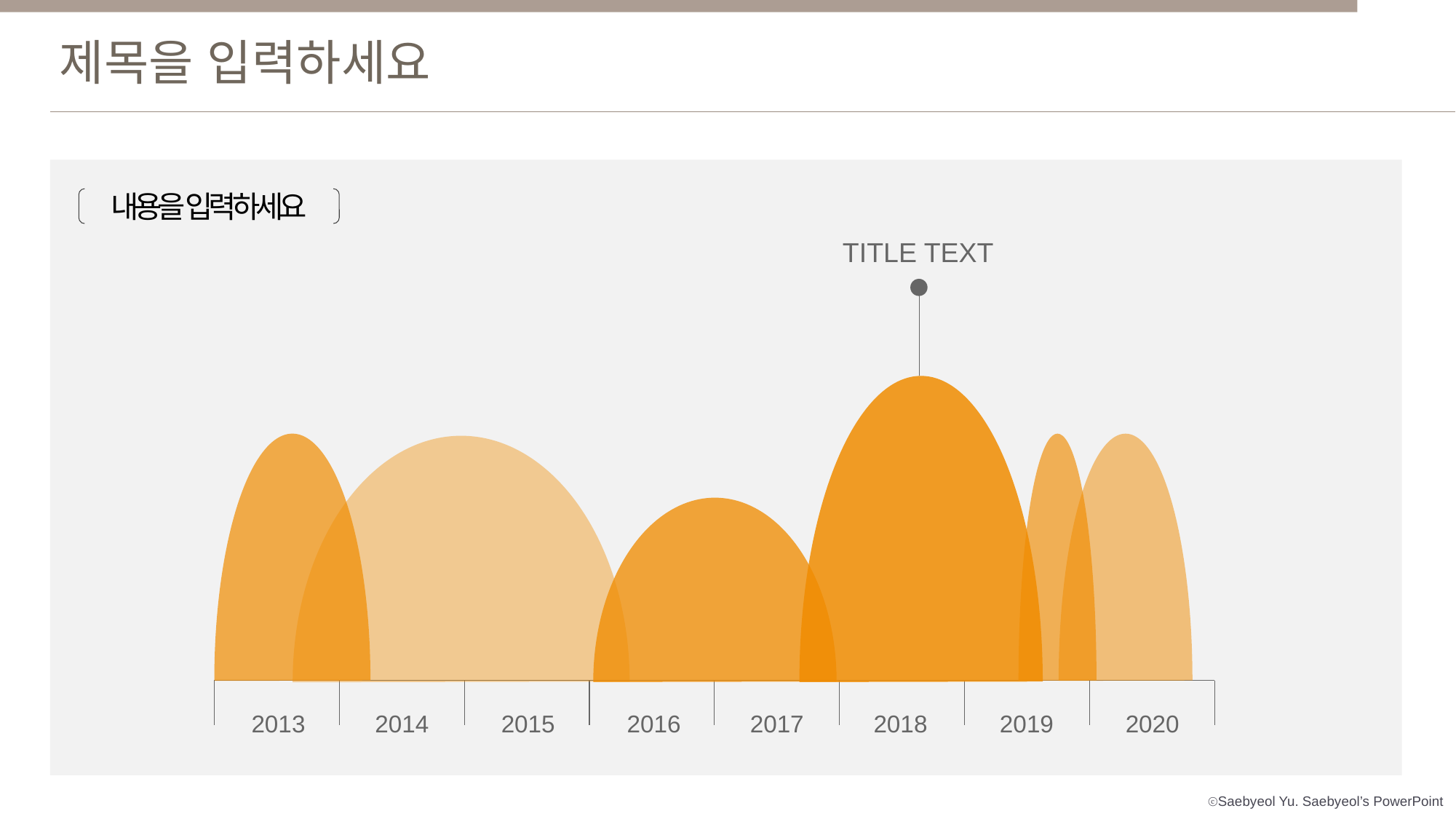

제목을 입력하세요

내용을 입력하세요

TITLE TEXT

2013
2014
2015
2016
2017
2018
2019
2020